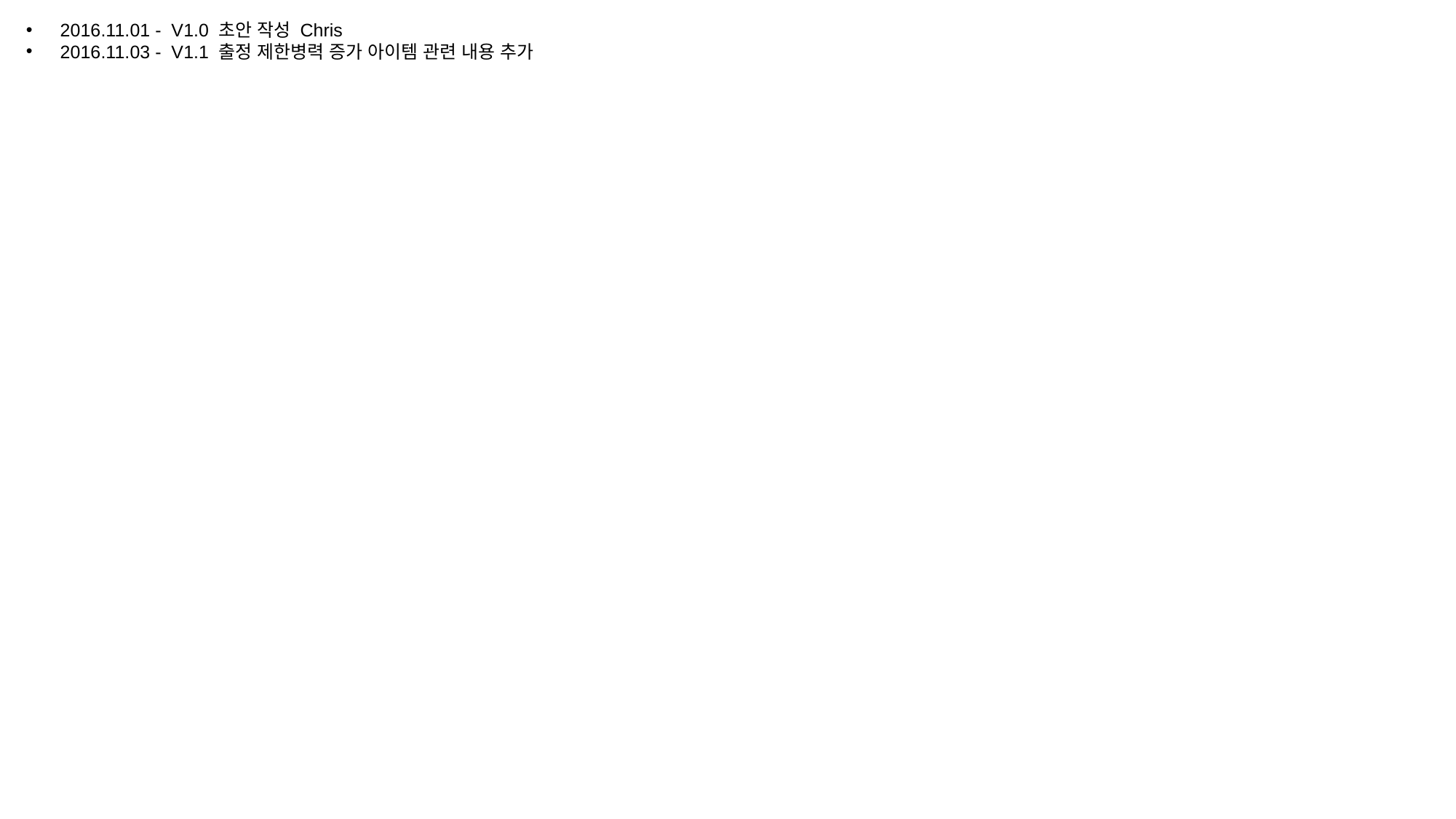

2016.11.01 -  V1.0 초안 작성 Chris
2016.11.03 -  V1.1 출정 제한병력 증가 아이템 관련 내용 추가